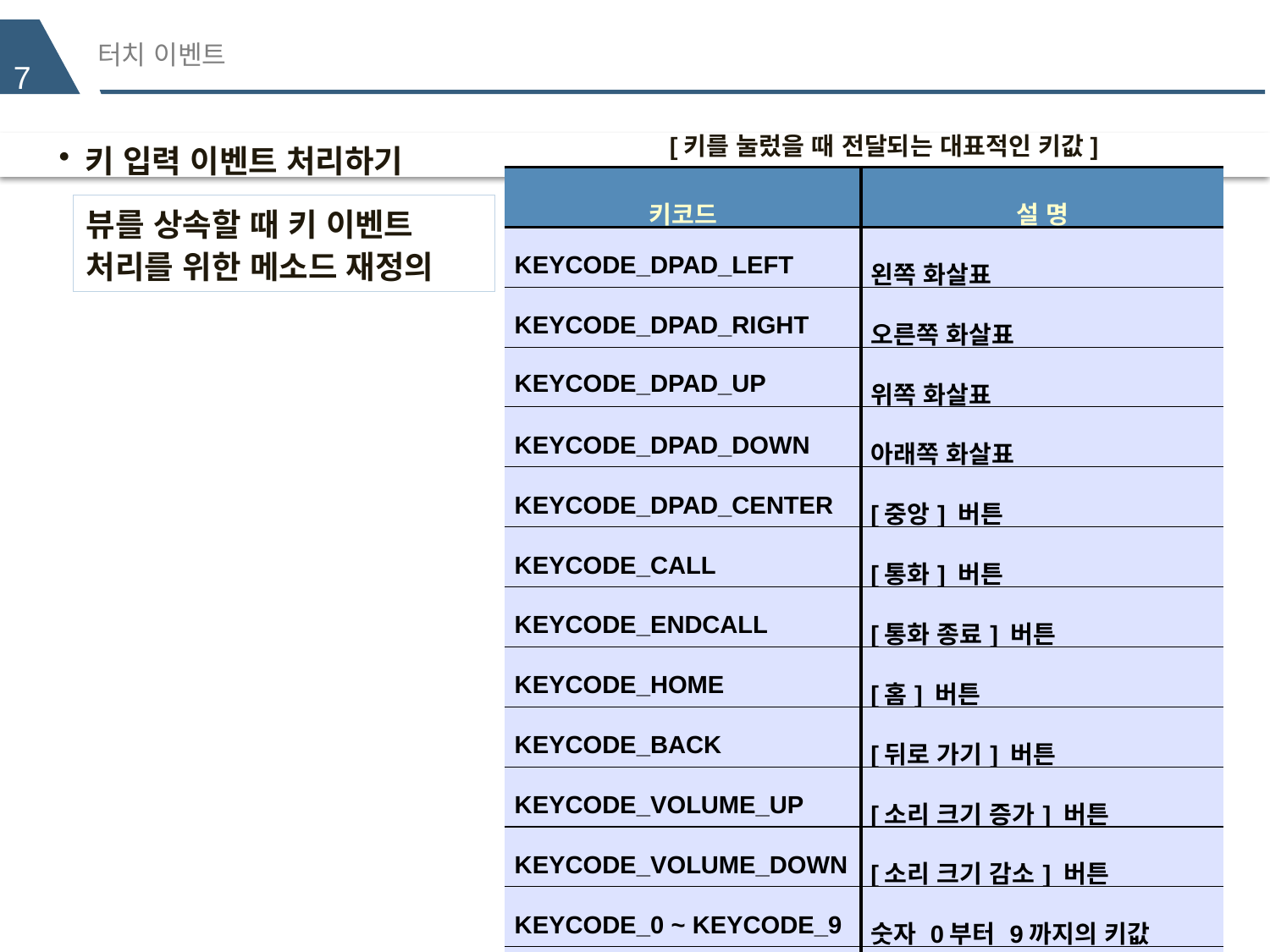

# 터치 이벤트
7
[키를 눌렀을 때 전달되는 대표적인 키값]
 키 입력 이벤트 처리하기
| 키코드 | 설 명 |
| --- | --- |
| KEYCODE\_DPAD\_LEFT | 왼쪽 화살표 |
| KEYCODE\_DPAD\_RIGHT | 오른쪽 화살표 |
| KEYCODE\_DPAD\_UP | 위쪽 화살표 |
| KEYCODE\_DPAD\_DOWN | 아래쪽 화살표 |
| KEYCODE\_DPAD\_CENTER | [중앙] 버튼 |
| KEYCODE\_CALL | [통화] 버튼 |
| KEYCODE\_ENDCALL | [통화 종료] 버튼 |
| KEYCODE\_HOME | [홈] 버튼 |
| KEYCODE\_BACK | [뒤로 가기] 버튼 |
| KEYCODE\_VOLUME\_UP | [소리 크기 증가] 버튼 |
| KEYCODE\_VOLUME\_DOWN | [소리 크기 감소] 버튼 |
| KEYCODE\_0 ~ KEYCODE\_9 | 숫자 0부터 9까지의 키값 |
| KEYCODE\_A ~ KEYCODE\_Z | 알파벳 A부터 Z까지의 키값 |
뷰를 상속할 때 키 이벤트 처리를 위한 메소드 재정의